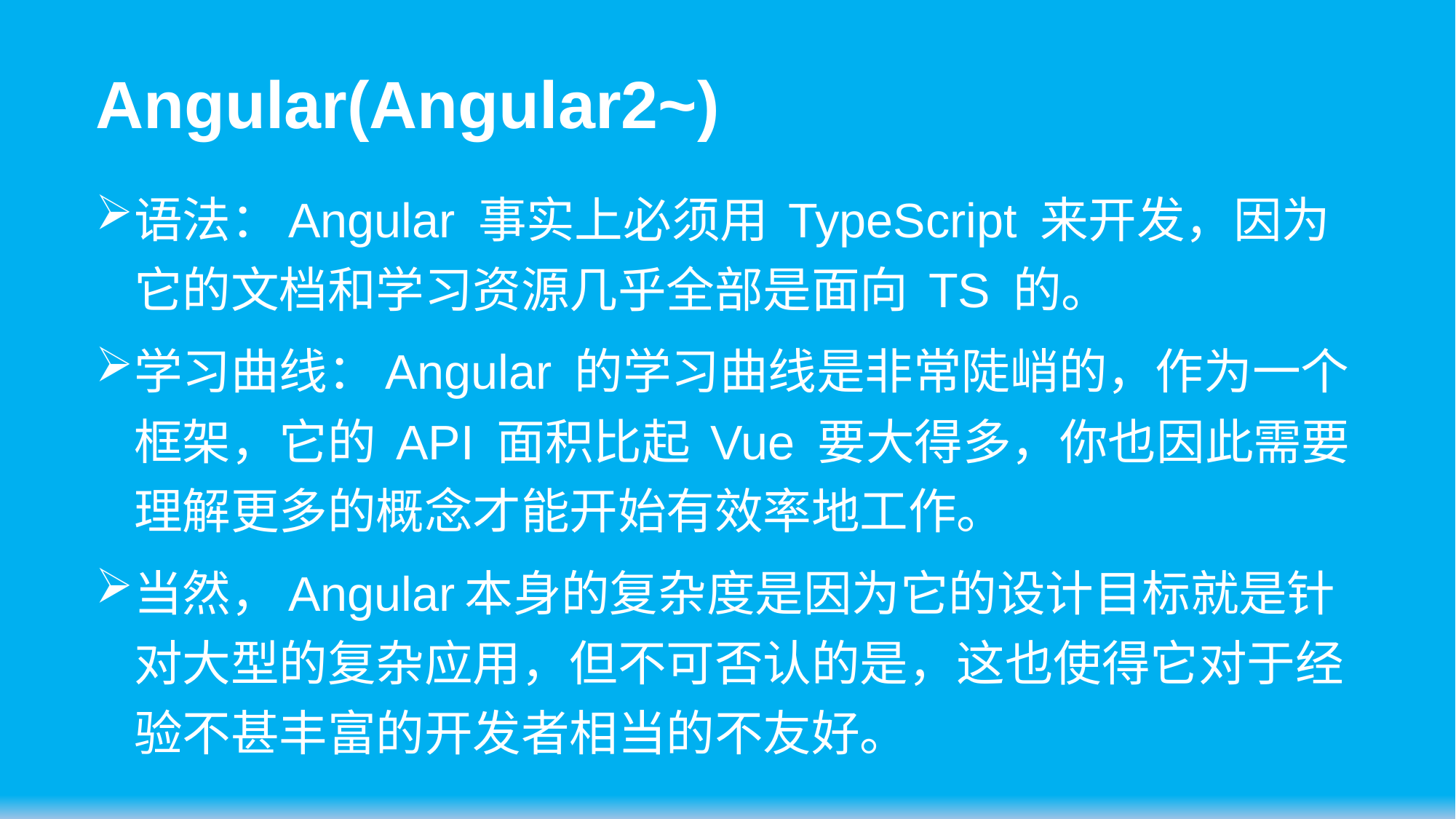

# Angular(Angular2~)
语法：Angular 事实上必须用 TypeScript 来开发，因为它的文档和学习资源几乎全部是面向 TS 的。
学习曲线：Angular 的学习曲线是非常陡峭的，作为一个框架，它的 API 面积比起 Vue 要大得多，你也因此需要理解更多的概念才能开始有效率地工作。
当然，Angular本身的复杂度是因为它的设计目标就是针对大型的复杂应用，但不可否认的是，这也使得它对于经验不甚丰富的开发者相当的不友好。